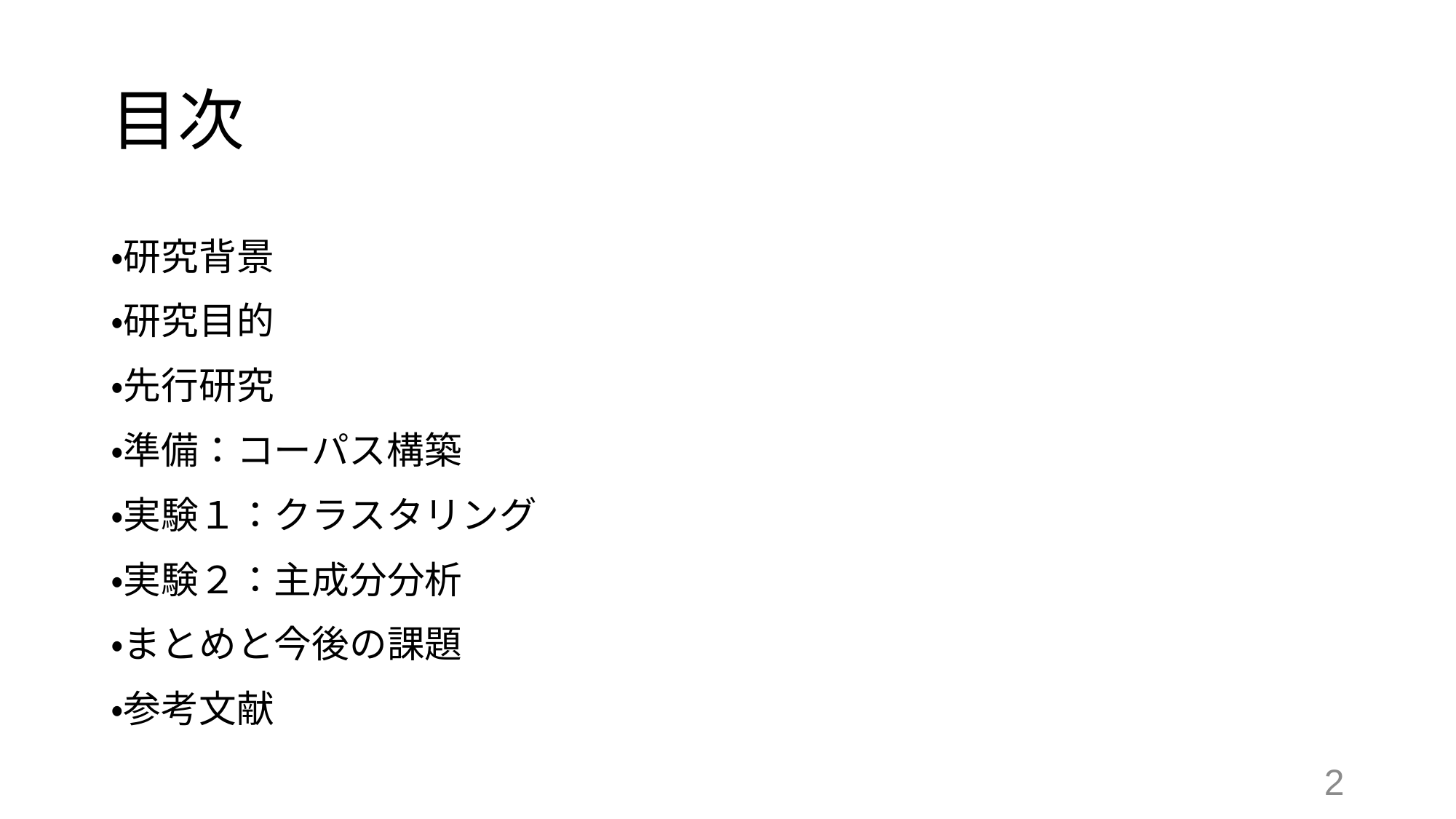

# 目次
・研究背景
・研究目的
・先行研究
・準備：コーパス構築
・実験１：クラスタリング
・実験２：主成分分析
・まとめと今後の課題
・参考文献
2